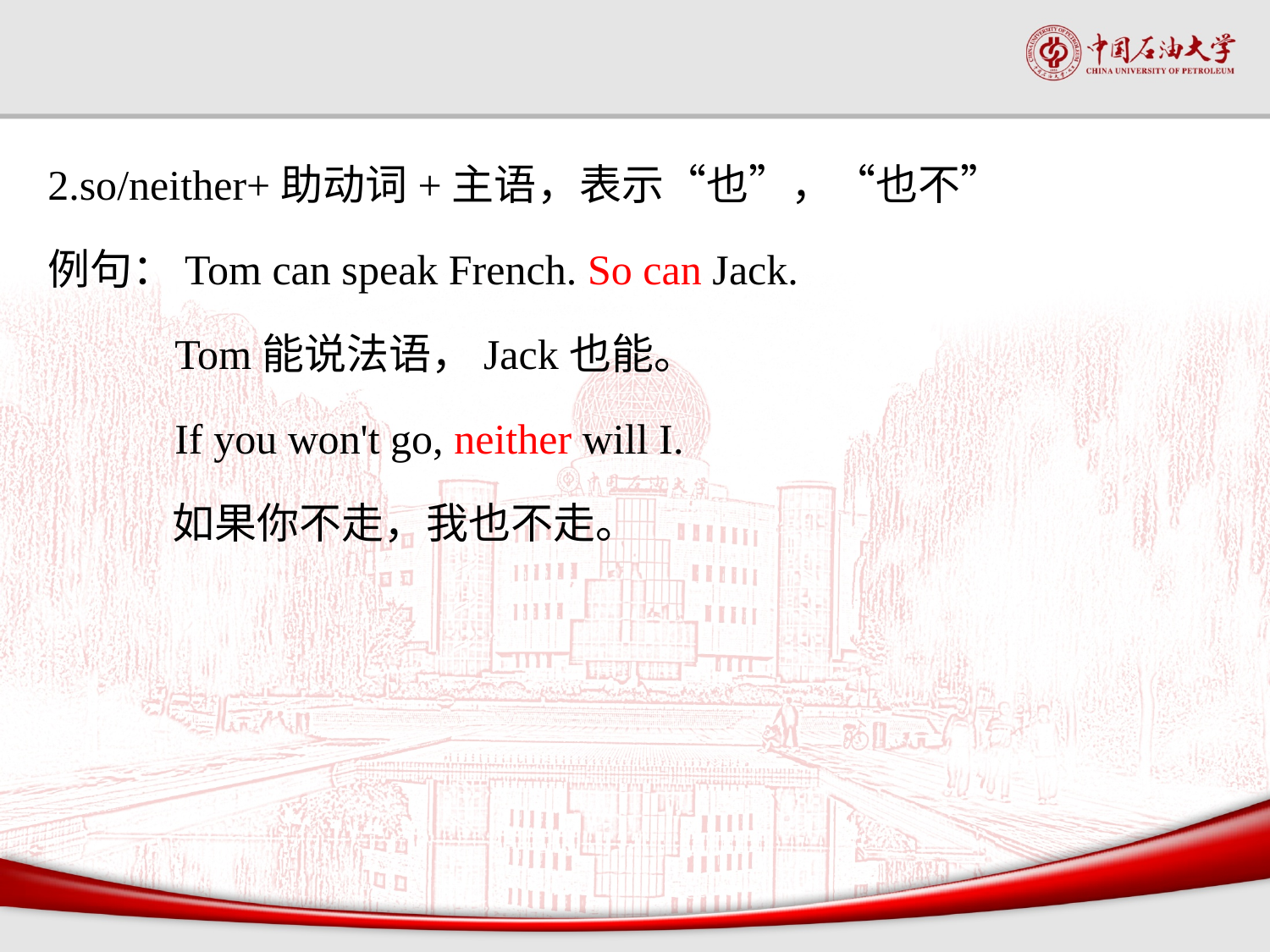

#
2.so/neither+助动词+主语，表示“也”，“也不”
例句：Tom can speak French. So can Jack.
            Tom能说法语，Jack也能。
            If you won't go, neither will I.
            如果你不走，我也不走。